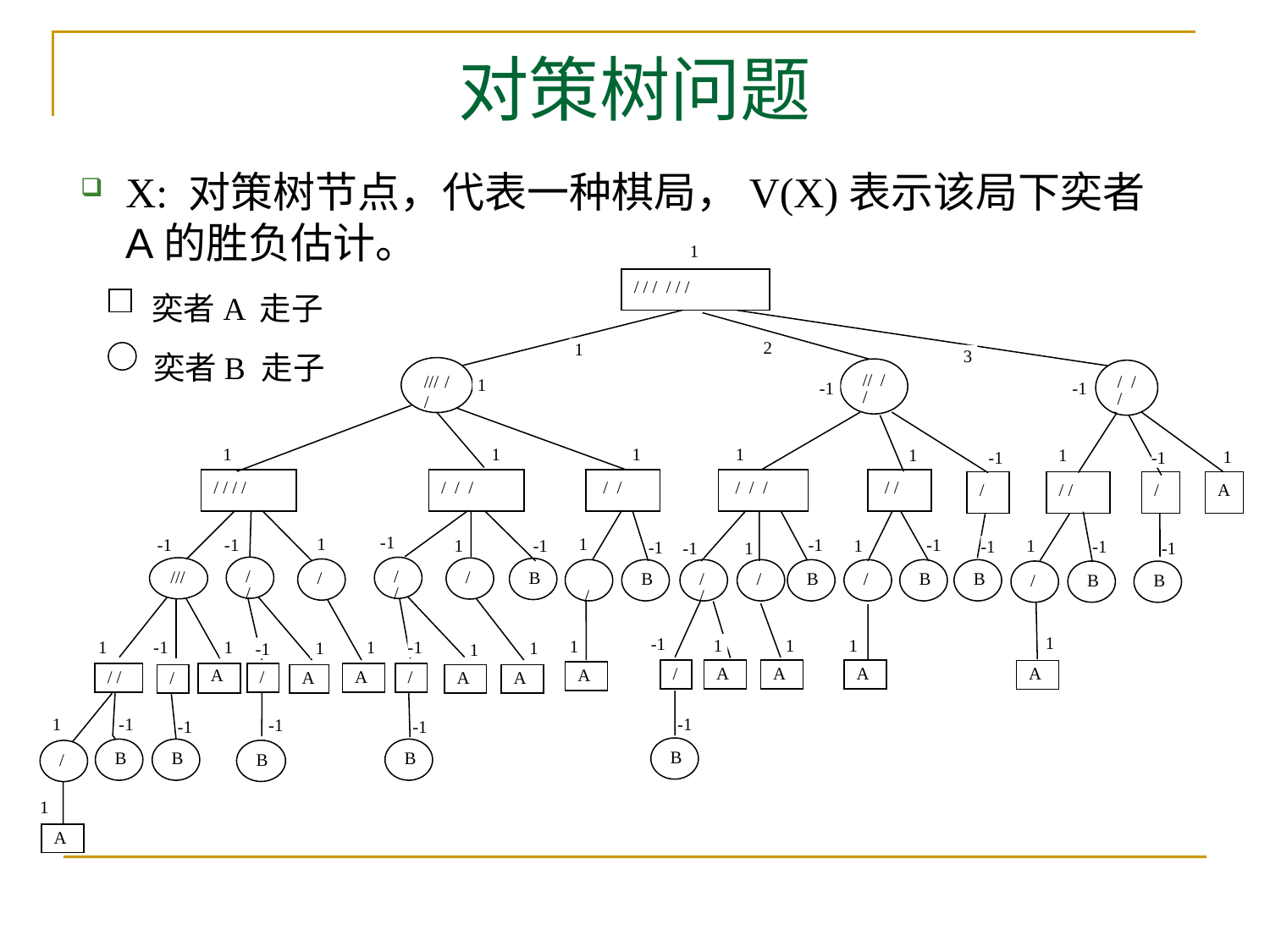

# 对策树问题
X: 对策树节点，代表一种棋局，V(X)表示该局下奕者A的胜负估计。

1
2
1
3
1
-1
-1
1
1
1
1
1
1
1
-1
-1
-1
1
1
-1
-1
-1
-1
1
1
-1
1
-1
-1
-1
1
-1
-1
1
-1
1
1
1
1
1
-1
1
 1
-1
1
1
-1
1
-1
-1
1
-1
-1
-1
1
/
A
A
A
A
A
/ /
A
/
A
/
/
A
A
A
B
B
B
B
B
/
A
/ / /  / / /

/// //
// //
/ / /

/ / / /
/  /  /
 /  /
 /  /  /
 / /
/
/ /
/
A

//
//
///
/
B
/
 /
B
//
/
B
/
B
B
/
B
B

奕者A 走子

奕者B 走子